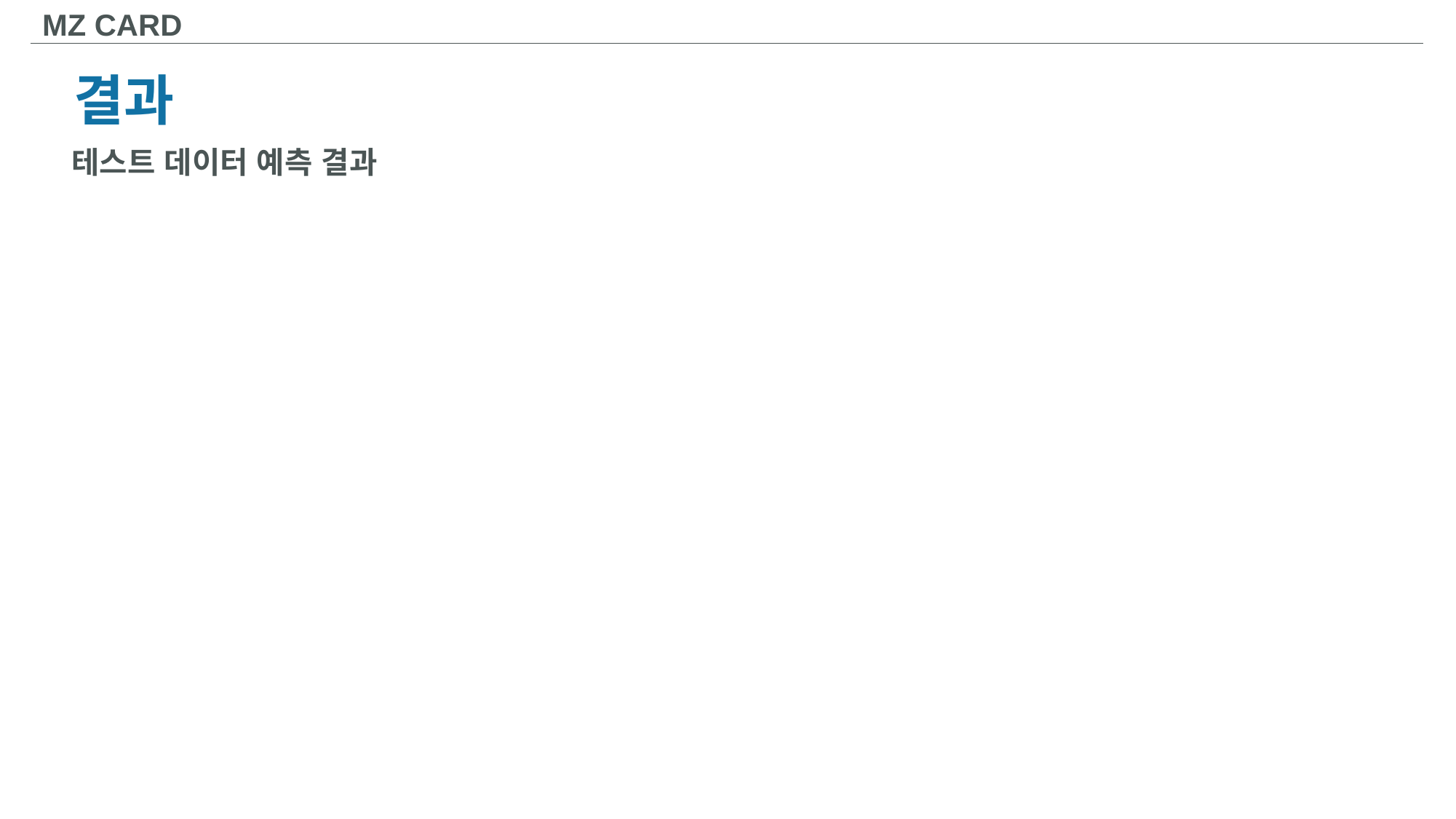

MZ CARD
결과
테스트 데이터 예측 결과